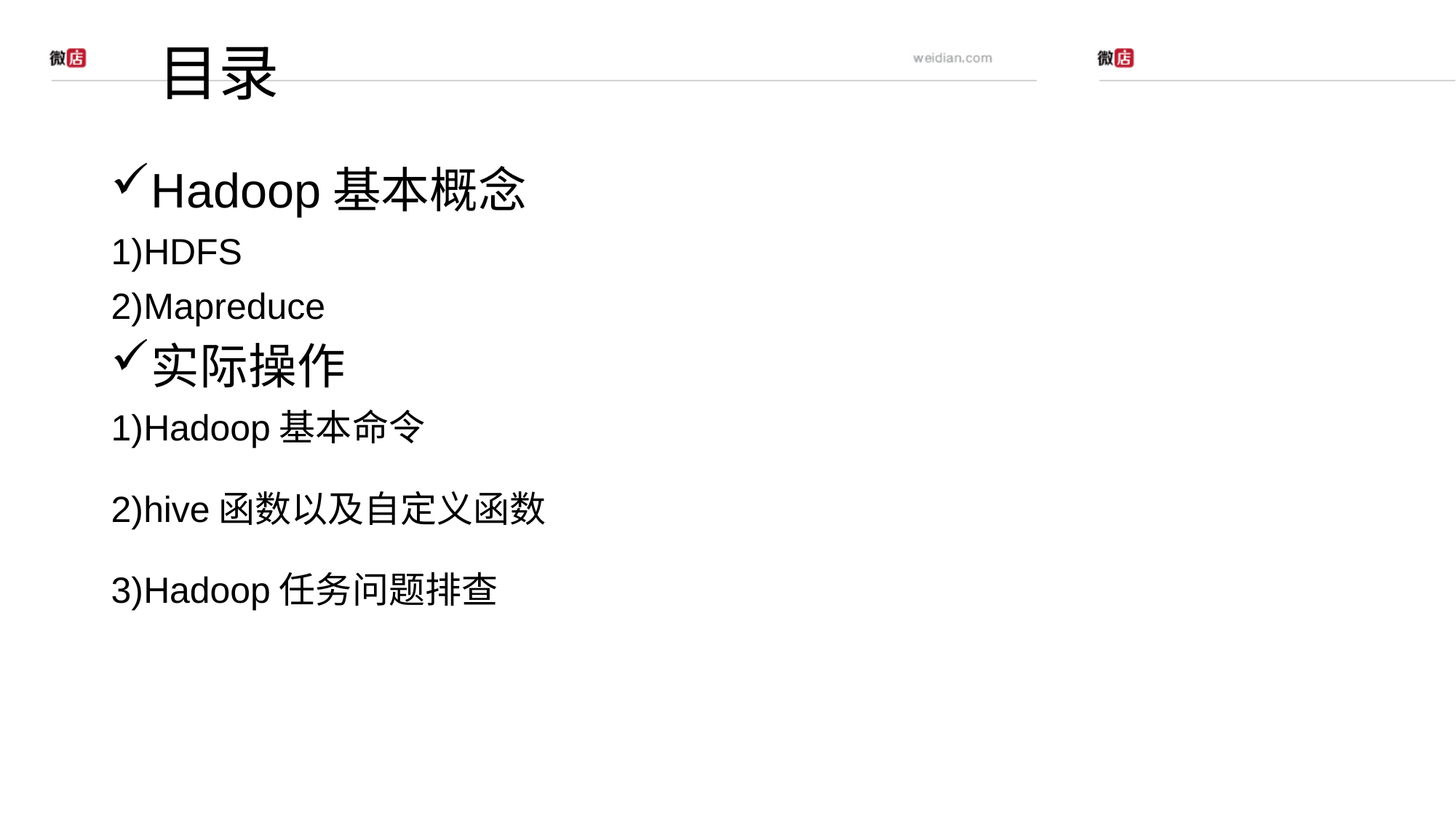

# 目录
Hadoop基本概念
1)HDFS
2)Mapreduce
实际操作
1)Hadoop基本命令
2)hive函数以及自定义函数
3)Hadoop任务问题排查